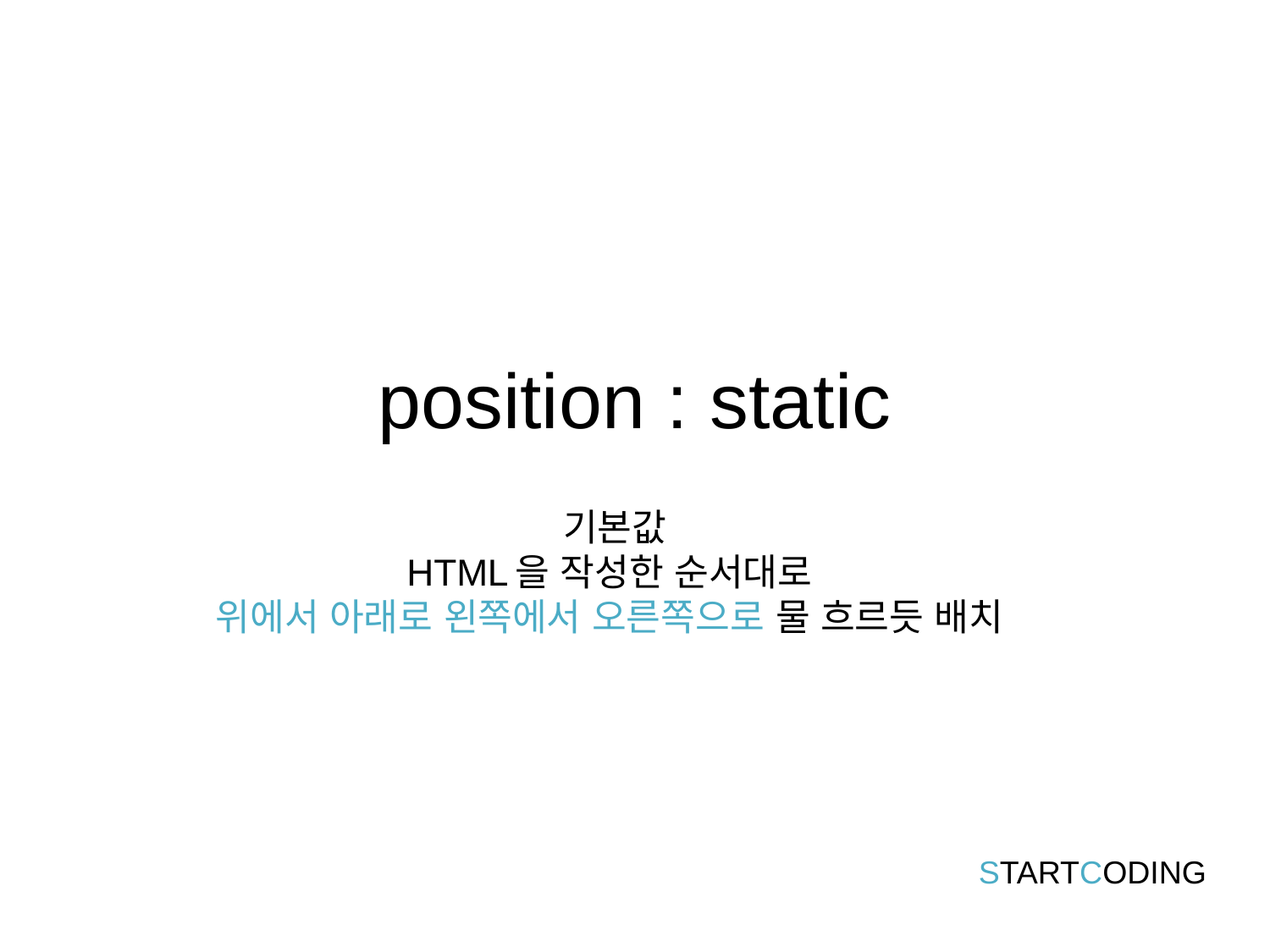

# position : static
기본값
HTML을 작성한 순서대로
위에서 아래로 왼쪽에서 오른쪽으로 물 흐르듯 배치
STARTCODING